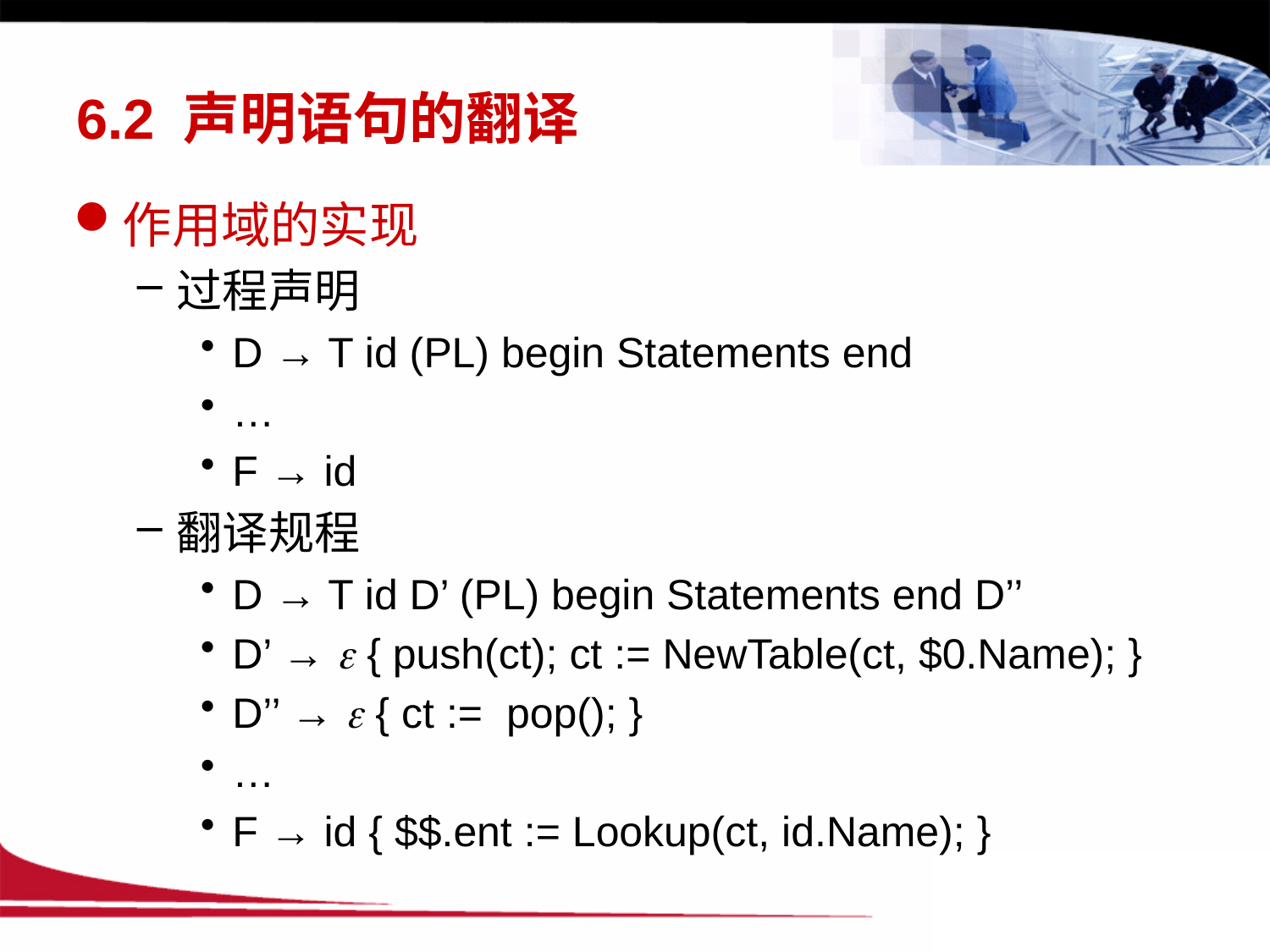

# 6.2 声明语句的翻译
作用域的实现
过程声明
D → T id (PL) begin Statements end
…
F → id
翻译规程
D → T id D’ (PL) begin Statements end D’’
D’ → ε { push(ct); ct := NewTable(ct, $0.Name); }
D’’ → ε { ct :=  pop(); }
…
F → id { $$.ent := Lookup(ct, id.Name); }